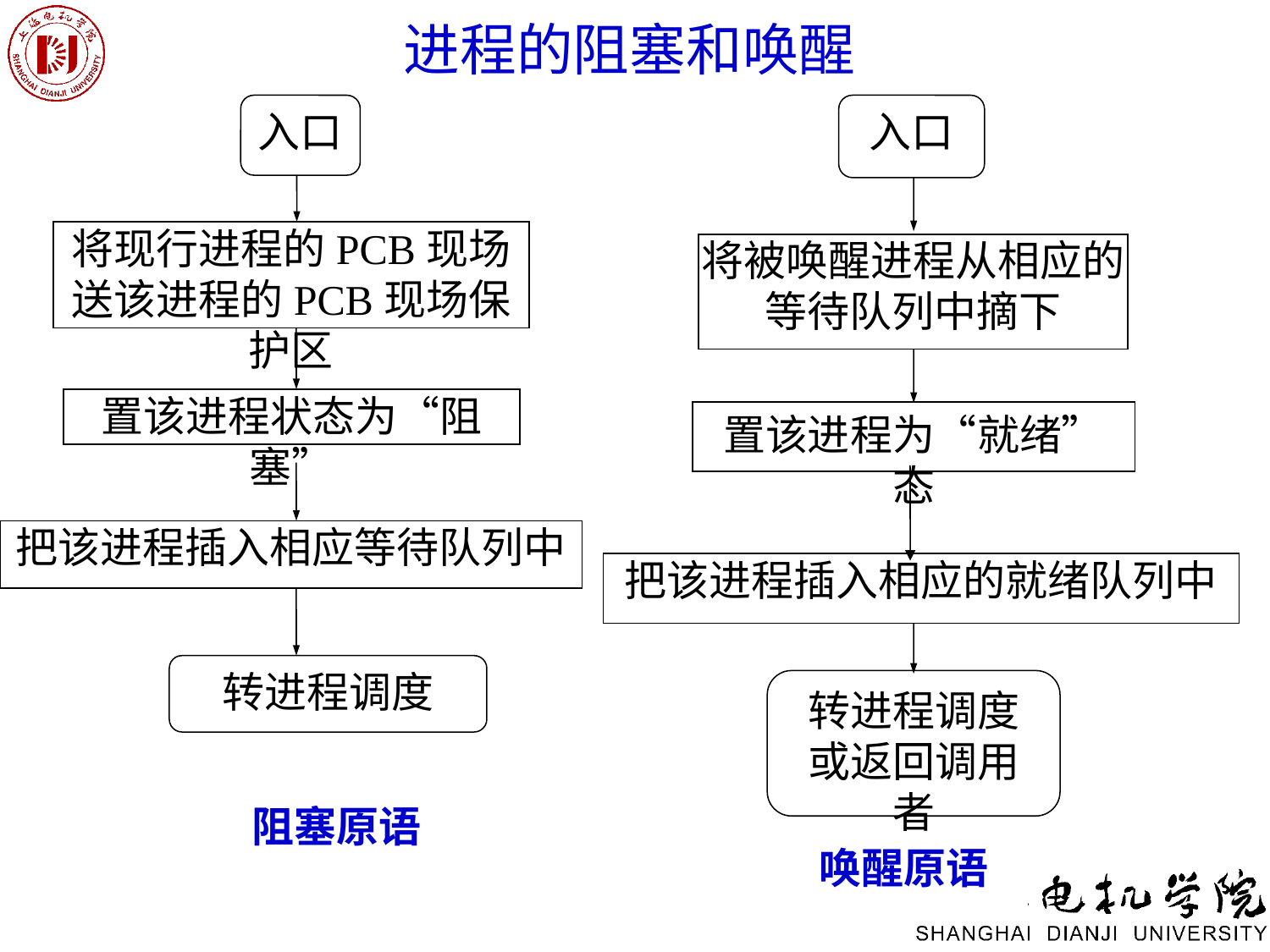

# 进程的阻塞和唤醒
入口
入口

将现行进程的PCB现场送该进程的PCB现场保护区
将被唤醒进程从相应的等待队列中摘下

置该进程状态为“阻塞”
置该进程为“就绪”态

把该进程插入相应等待队列中
把该进程插入相应的就绪队列中

转进程调度
转进程调度
或返回调用者
阻塞原语
唤醒原语